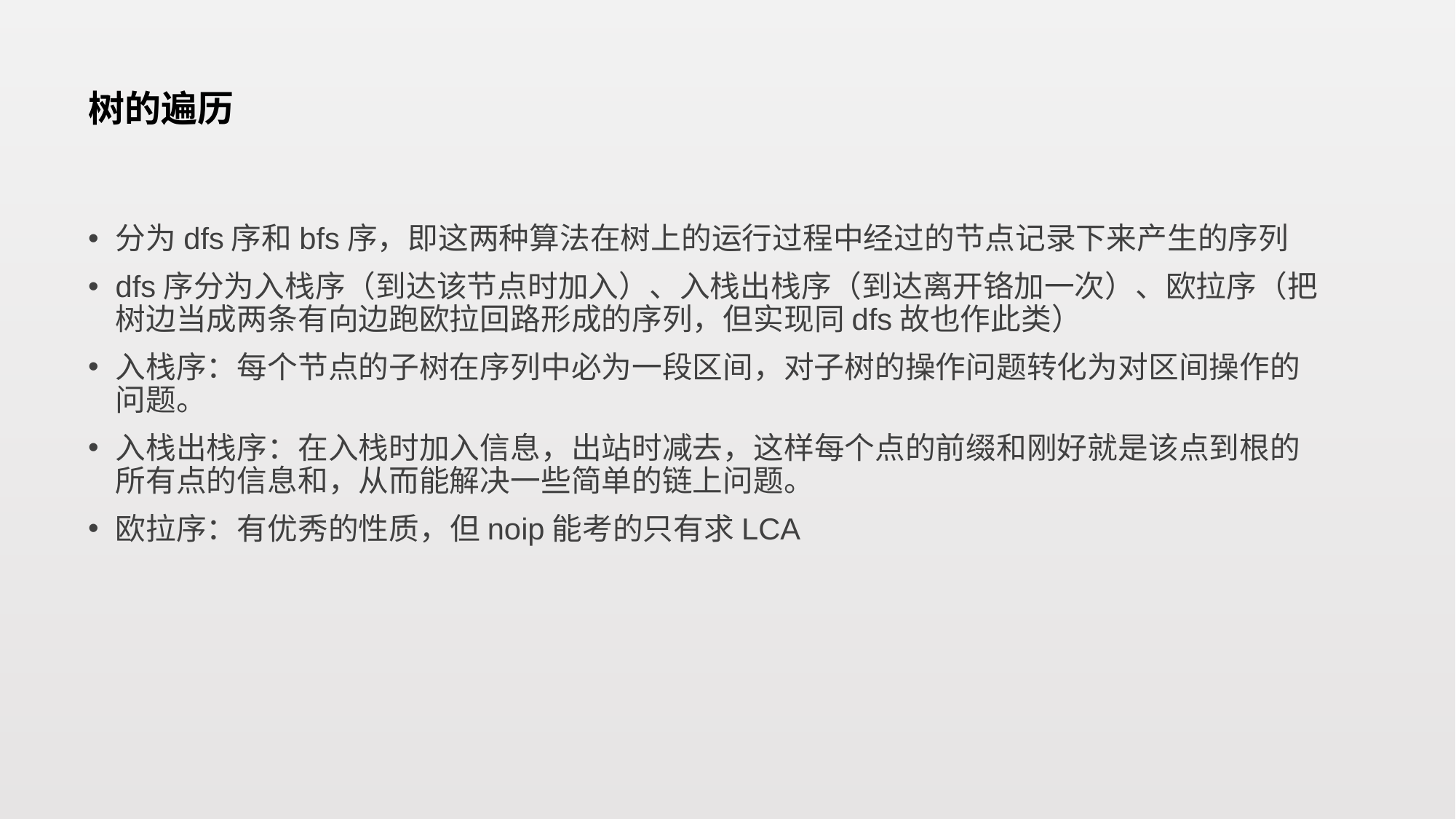

# 树的遍历
分为dfs序和bfs序，即这两种算法在树上的运行过程中经过的节点记录下来产生的序列
dfs序分为入栈序（到达该节点时加入）、入栈出栈序（到达离开铬加一次）、欧拉序（把树边当成两条有向边跑欧拉回路形成的序列，但实现同dfs故也作此类）
入栈序：每个节点的子树在序列中必为一段区间，对子树的操作问题转化为对区间操作的问题。
入栈出栈序：在入栈时加入信息，出站时减去，这样每个点的前缀和刚好就是该点到根的所有点的信息和，从而能解决一些简单的链上问题。
欧拉序：有优秀的性质，但noip能考的只有求LCA